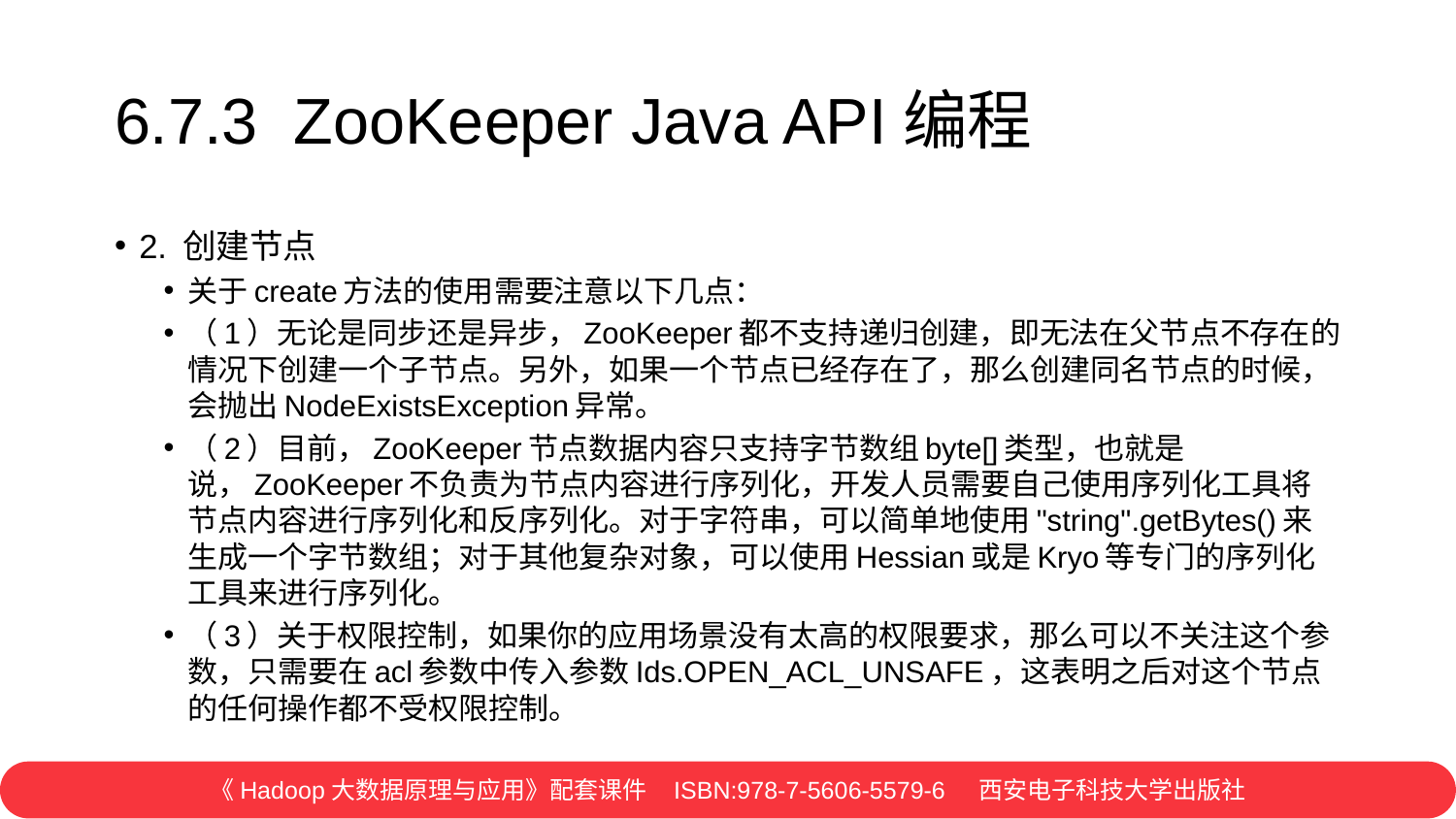

# 6.7.3  ZooKeeper Java API编程
2. 创建节点
关于create方法的使用需要注意以下几点：
（1）无论是同步还是异步，ZooKeeper都不支持递归创建，即无法在父节点不存在的情况下创建一个子节点。另外，如果一个节点已经存在了，那么创建同名节点的时候，会抛出NodeExistsException异常。
（2）目前，ZooKeeper节点数据内容只支持字节数组byte[]类型，也就是说，ZooKeeper不负责为节点内容进行序列化，开发人员需要自己使用序列化工具将节点内容进行序列化和反序列化。对于字符串，可以简单地使用"string".getBytes()来生成一个字节数组；对于其他复杂对象，可以使用Hessian或是Kryo等专门的序列化工具来进行序列化。
（3）关于权限控制，如果你的应用场景没有太高的权限要求，那么可以不关注这个参数，只需要在acl参数中传入参数Ids.OPEN_ACL_UNSAFE，这表明之后对这个节点的任何操作都不受权限控制。